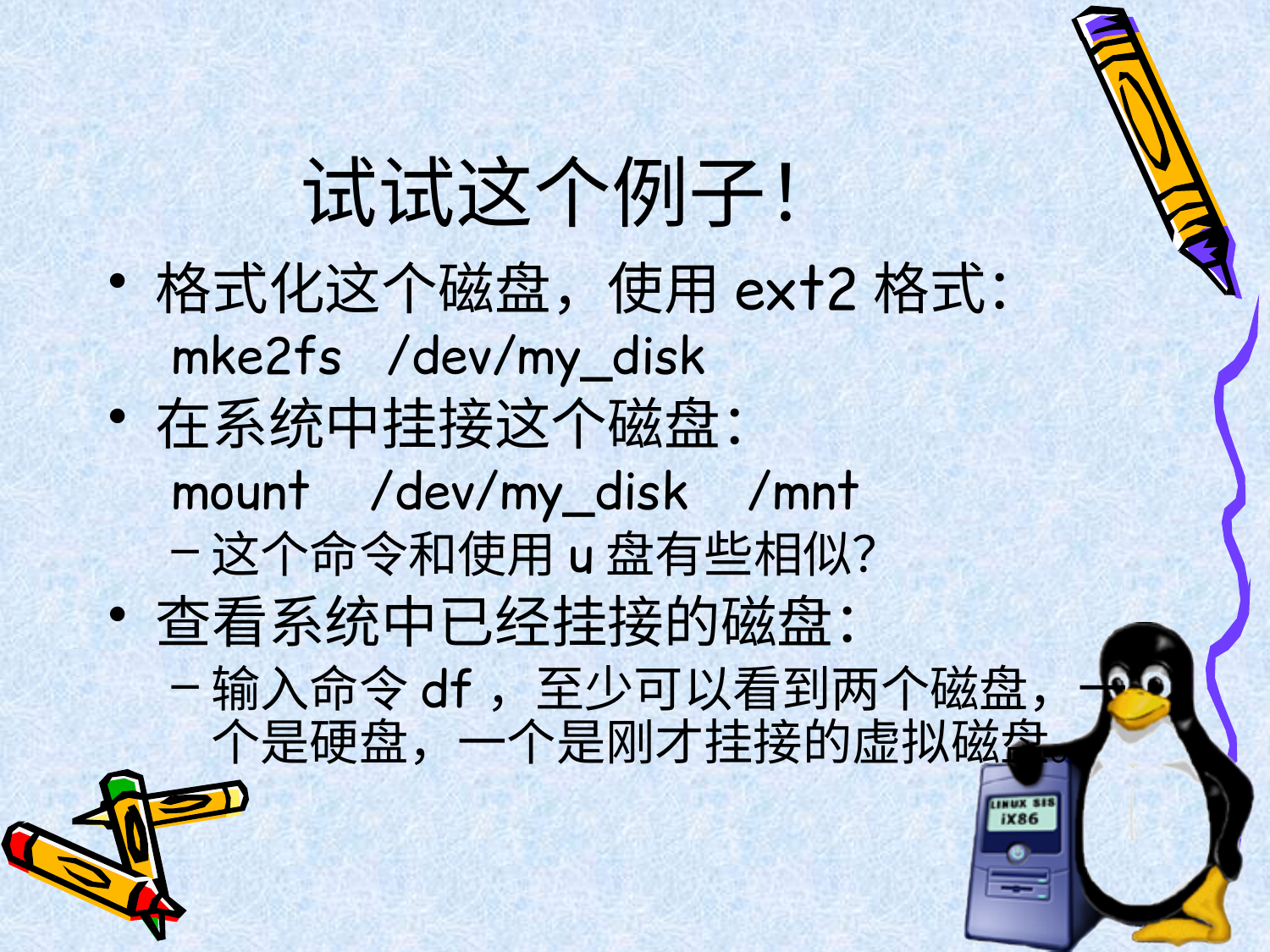

# 试试这个例子！
格式化这个磁盘，使用ext2格式：
mke2fs   /dev/my_disk
在系统中挂接这个磁盘：
mount    /dev/my_disk    /mnt
这个命令和使用u盘有些相似？
查看系统中已经挂接的磁盘：
输入命令df，至少可以看到两个磁盘，一个是硬盘，一个是刚才挂接的虚拟磁盘。